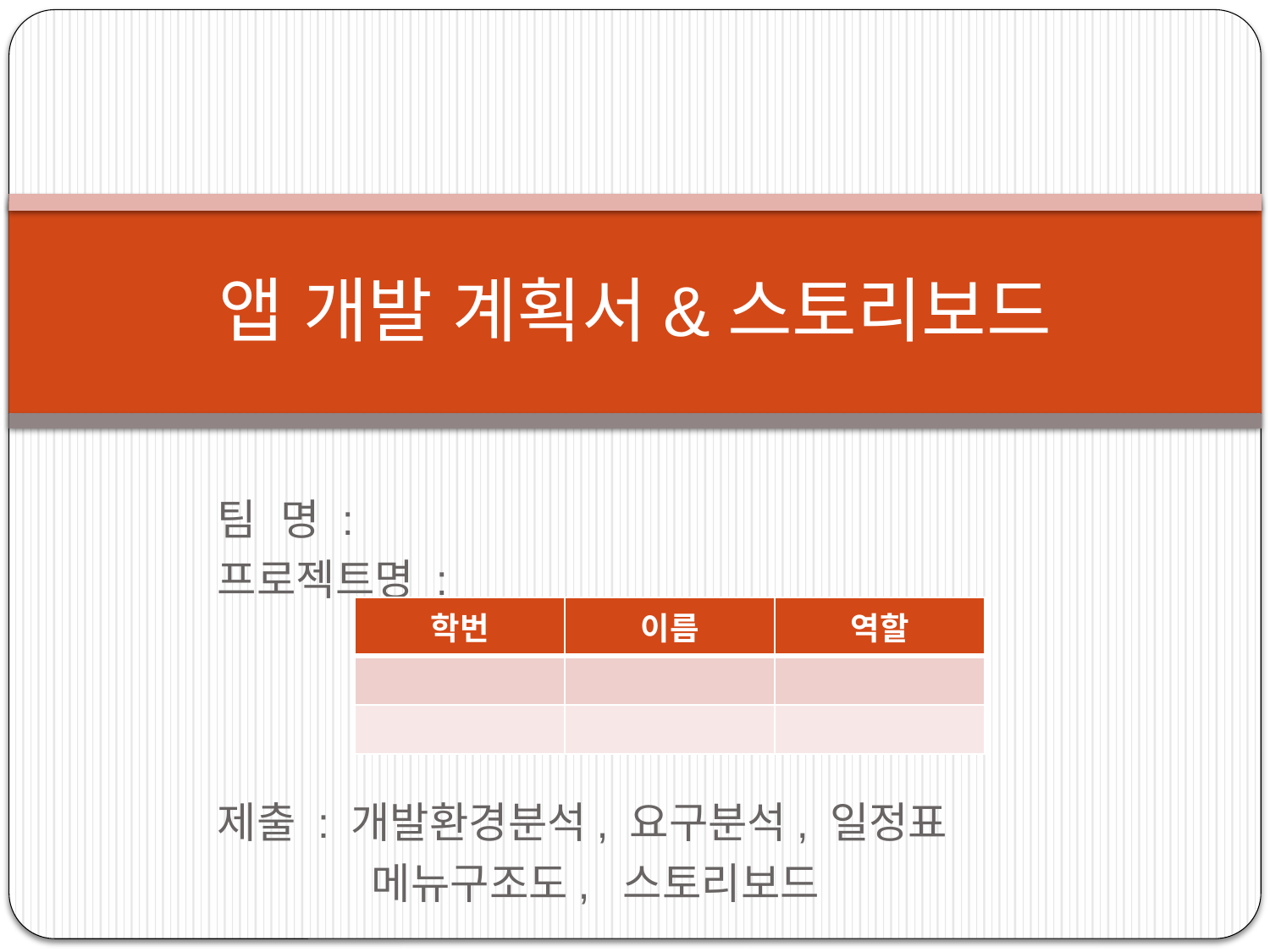

# 앱 개발 계획서&스토리보드
팀  명 :
프로젝트명 :

제출 : 개발환경분석, 요구분석, 일정표
            메뉴구조도,  스토리보드
| 학번 | 이름 | 역할 |
| --- | --- | --- |
|  |  |  |
|  |  |  |